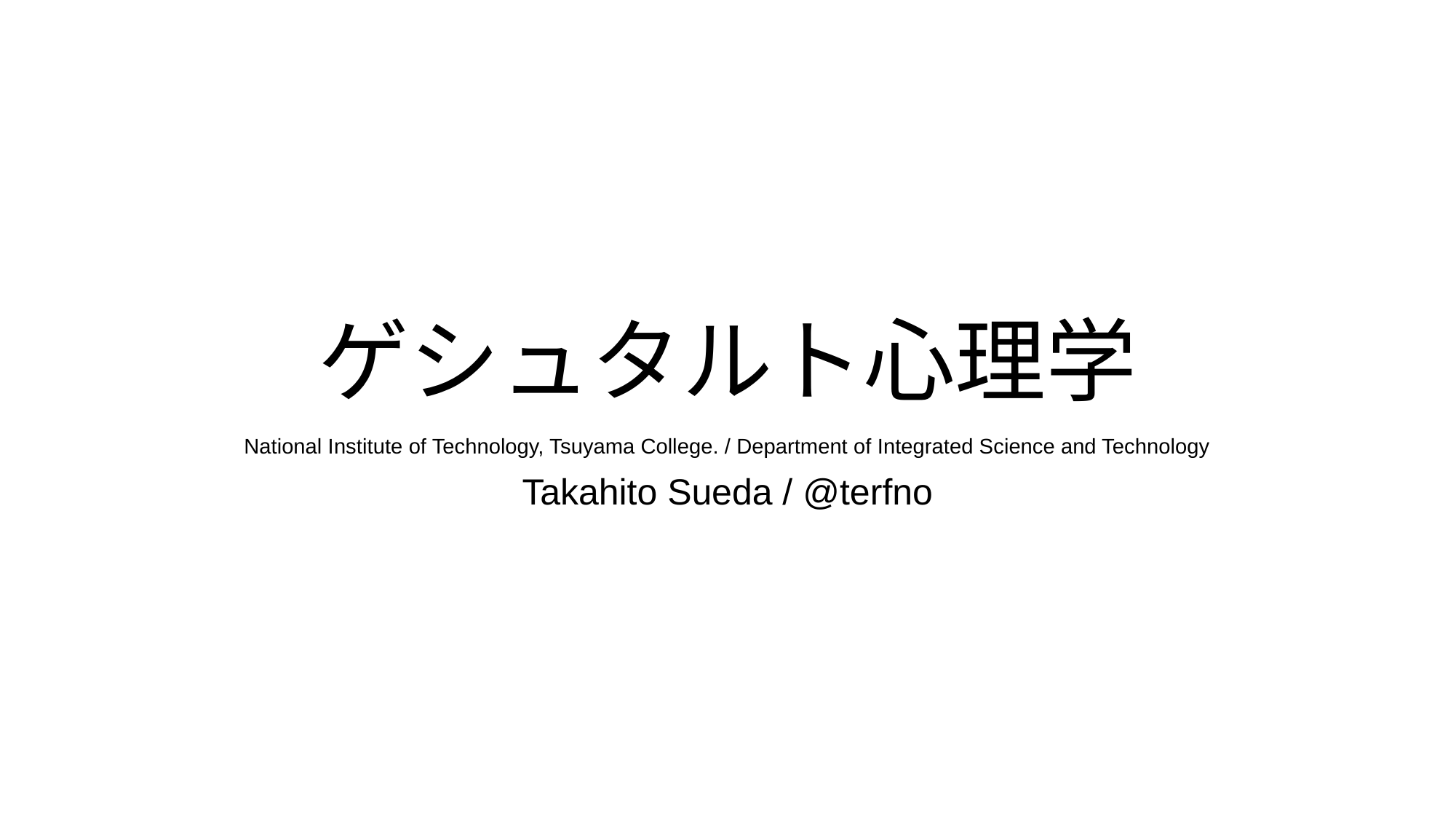

# ゲシュタルト心理学
National Institute of Technology, Tsuyama College. / Department of Integrated Science and Technology
Takahito Sueda / @terfno